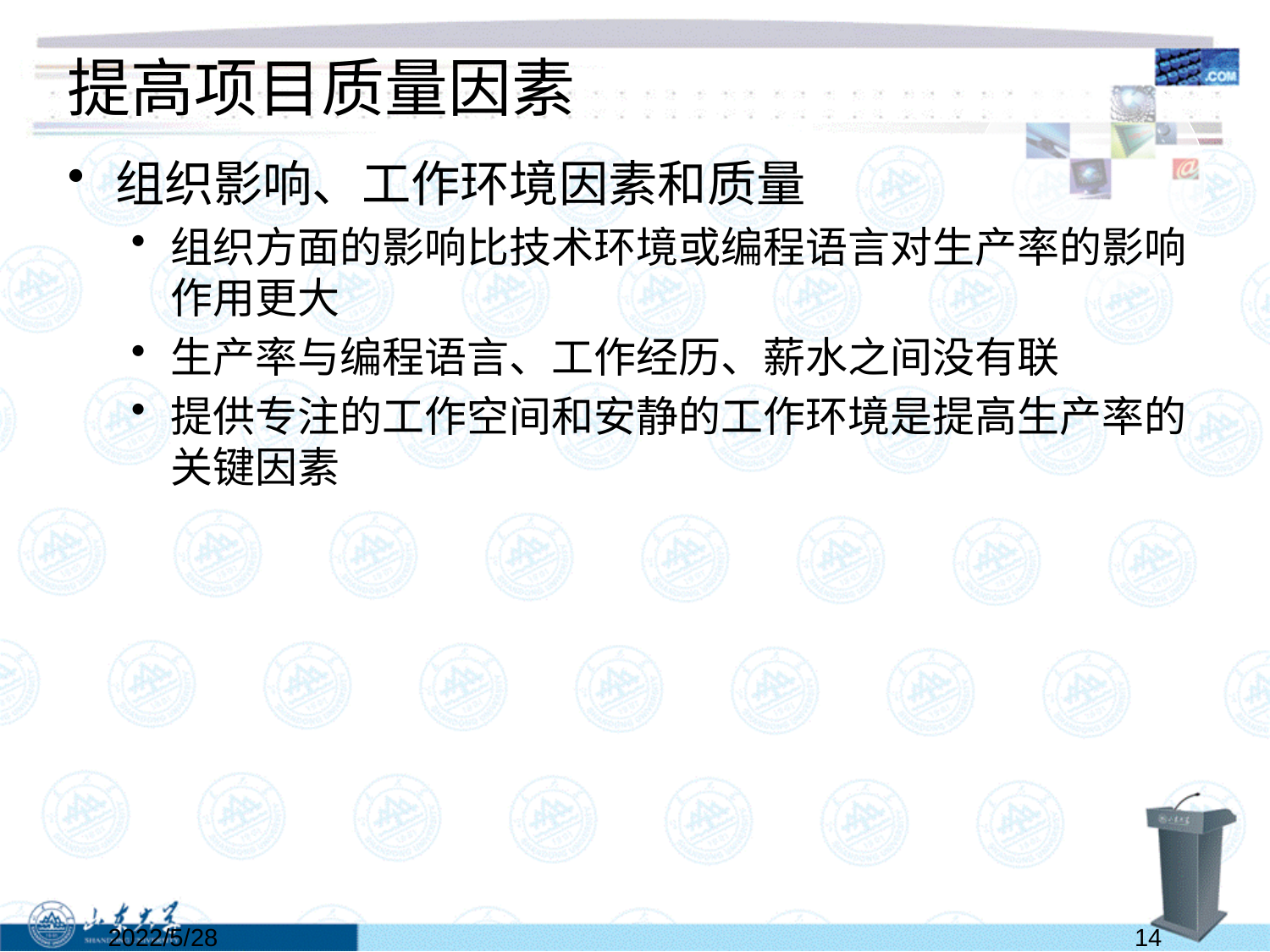

# 提高项目质量因素
组织影响、工作环境因素和质量
组织方面的影响比技术环境或编程语言对生产率的影响作用更大
生产率与编程语言、工作经历、薪水之间没有联
提供专注的工作空间和安静的工作环境是提高生产率的关键因素
2022/5/28
14